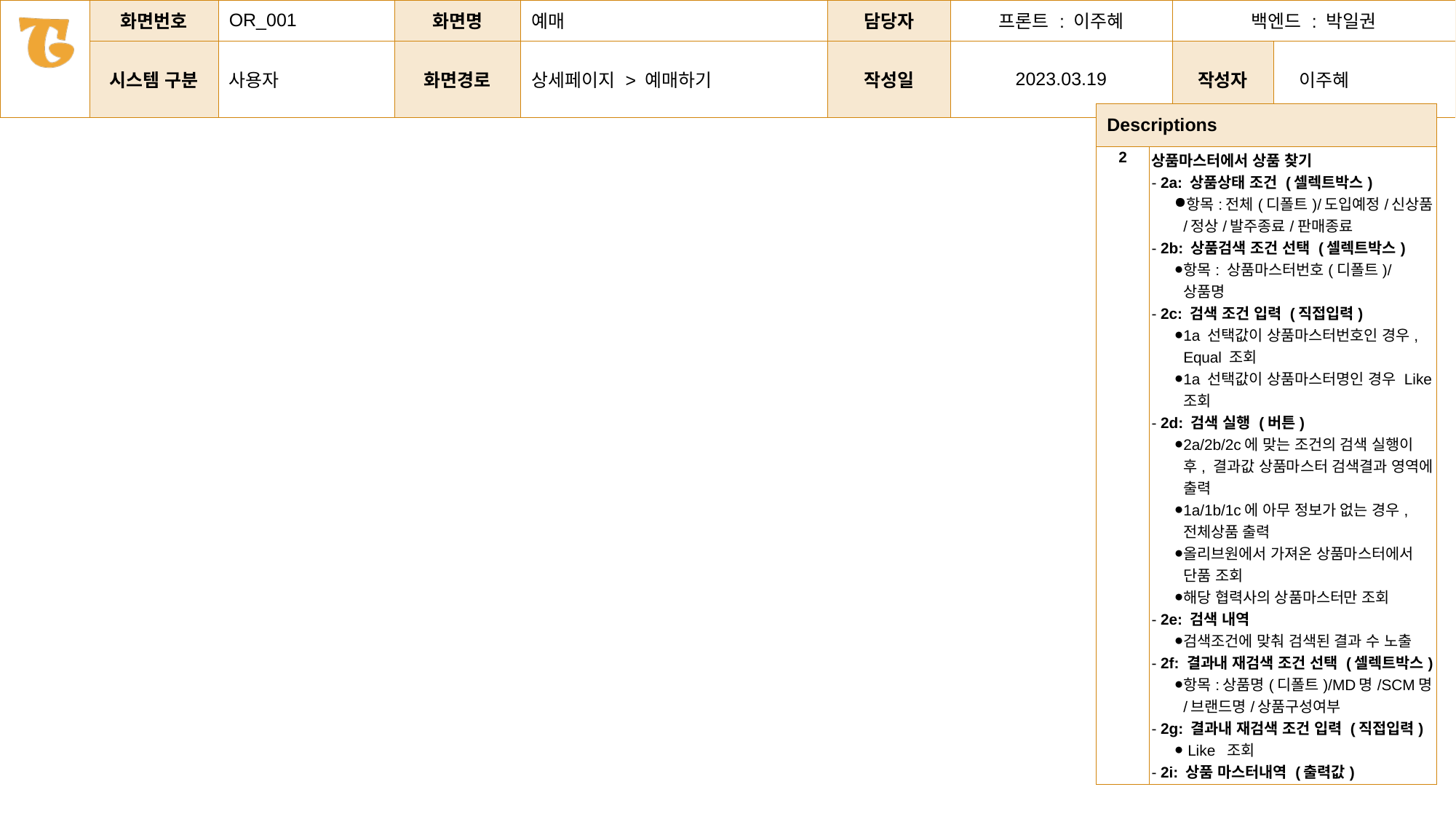

|  |  | OR\_001 |  | 예매 |  | 프론트 : 이주혜 | 백엔드 : 박일권 | 이주혜 |
| --- | --- | --- | --- | --- | --- | --- | --- | --- |
| 시스템 구분 |  | 사용자 |  | 상세페이지 > 예매하기 |  | 2023.03.19 |  | 이주혜 |

| Descriptions |  |
| --- | --- |
| 2 | 상품마스터에서 상품 찾기 - 2a: 상품상태 조건 (셀렉트박스) 항목:전체(디폴트)/도입예정/신상품/정상/발주종료/판매종료 - 2b: 상품검색 조건 선택 (셀렉트박스) 항목: 상품마스터번호(디폴트)/상품명 - 2c: 검색 조건 입력 (직접입력) 1a 선택값이 상품마스터번호인 경우, Equal 조회 1a 선택값이 상품마스터명인 경우 Like 조회 - 2d: 검색 실행 (버튼) 2a/2b/2c에 맞는 조건의 검색 실행이후, 결과값 상품마스터 검색결과 영역에 출력 1a/1b/1c에 아무 정보가 없는 경우, 전체상품 출력 올리브원에서 가져온 상품마스터에서 단품 조회 해당 협력사의 상품마스터만 조회 - 2e: 검색 내역 검색조건에 맞춰 검색된 결과 수 노출 - 2f: 결과내 재검색 조건 선택 (셀렉트박스) 항목:상품명(디폴트)/MD명/SCM명/브랜드명/상품구성여부 - 2g: 결과내 재검색 조건 입력 (직접입력) Like 조회 - 2i: 상품 마스터내역 (출력값) |